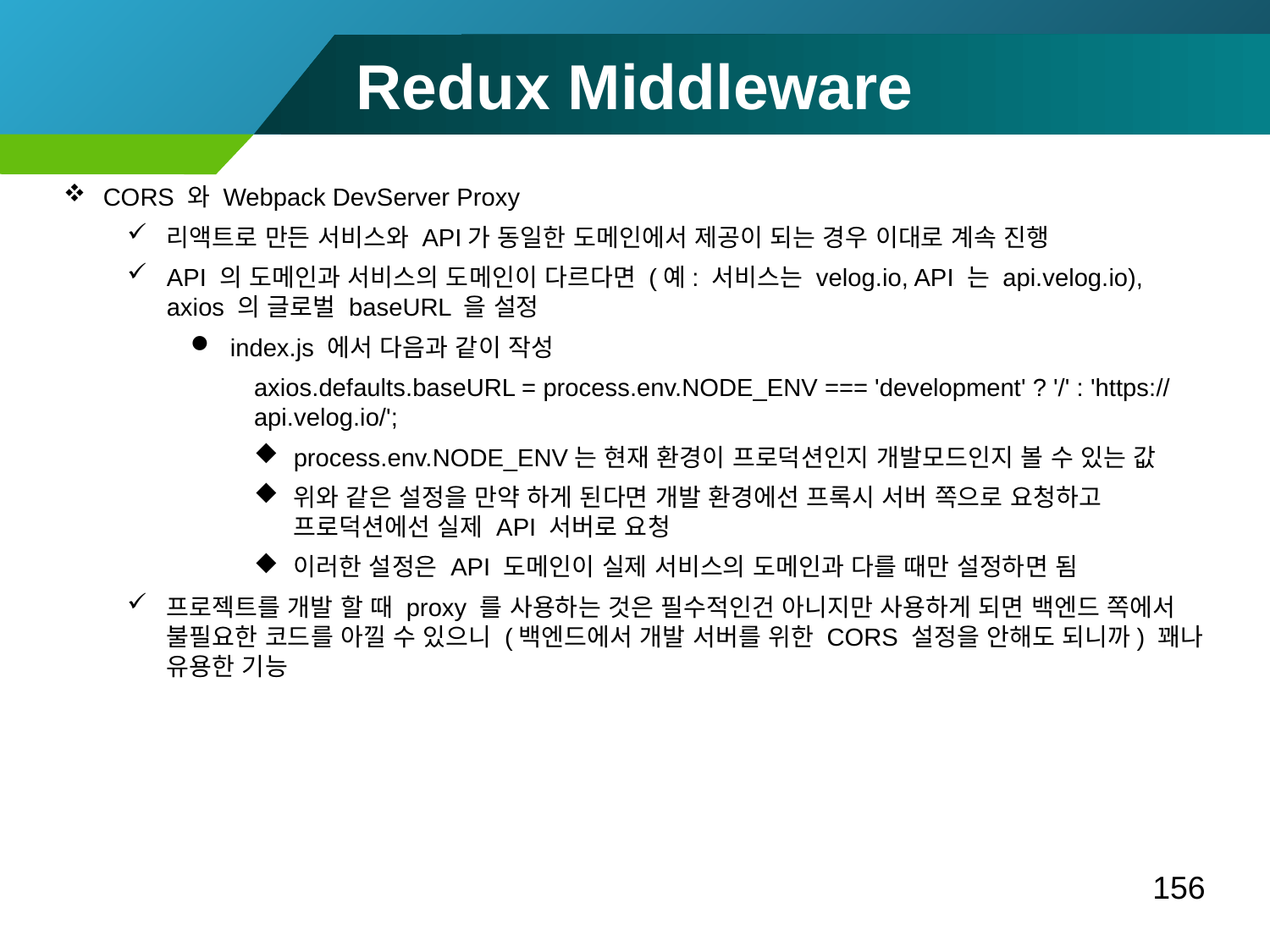

Redux Middleware
CORS 와 Webpack DevServer Proxy
리액트로 만든 서비스와 API가 동일한 도메인에서 제공이 되는 경우 이대로 계속 진행
API 의 도메인과 서비스의 도메인이 다르다면 (예: 서비스는 velog.io, API 는 api.velog.io), axios 의 글로벌 baseURL 을 설정
index.js 에서 다음과 같이 작성
axios.defaults.baseURL = process.env.NODE_ENV === 'development' ? '/' : 'https://api.velog.io/';
process.env.NODE_ENV는 현재 환경이 프로덕션인지 개발모드인지 볼 수 있는 값
위와 같은 설정을 만약 하게 된다면 개발 환경에선 프록시 서버 쪽으로 요청하고 프로덕션에선 실제 API 서버로 요청
이러한 설정은 API 도메인이 실제 서비스의 도메인과 다를 때만 설정하면 됨
프로젝트를 개발 할 때 proxy 를 사용하는 것은 필수적인건 아니지만 사용하게 되면 백엔드 쪽에서 불필요한 코드를 아낄 수 있으니 (백엔드에서 개발 서버를 위한 CORS 설정을 안해도 되니까) 꽤나 유용한 기능
156